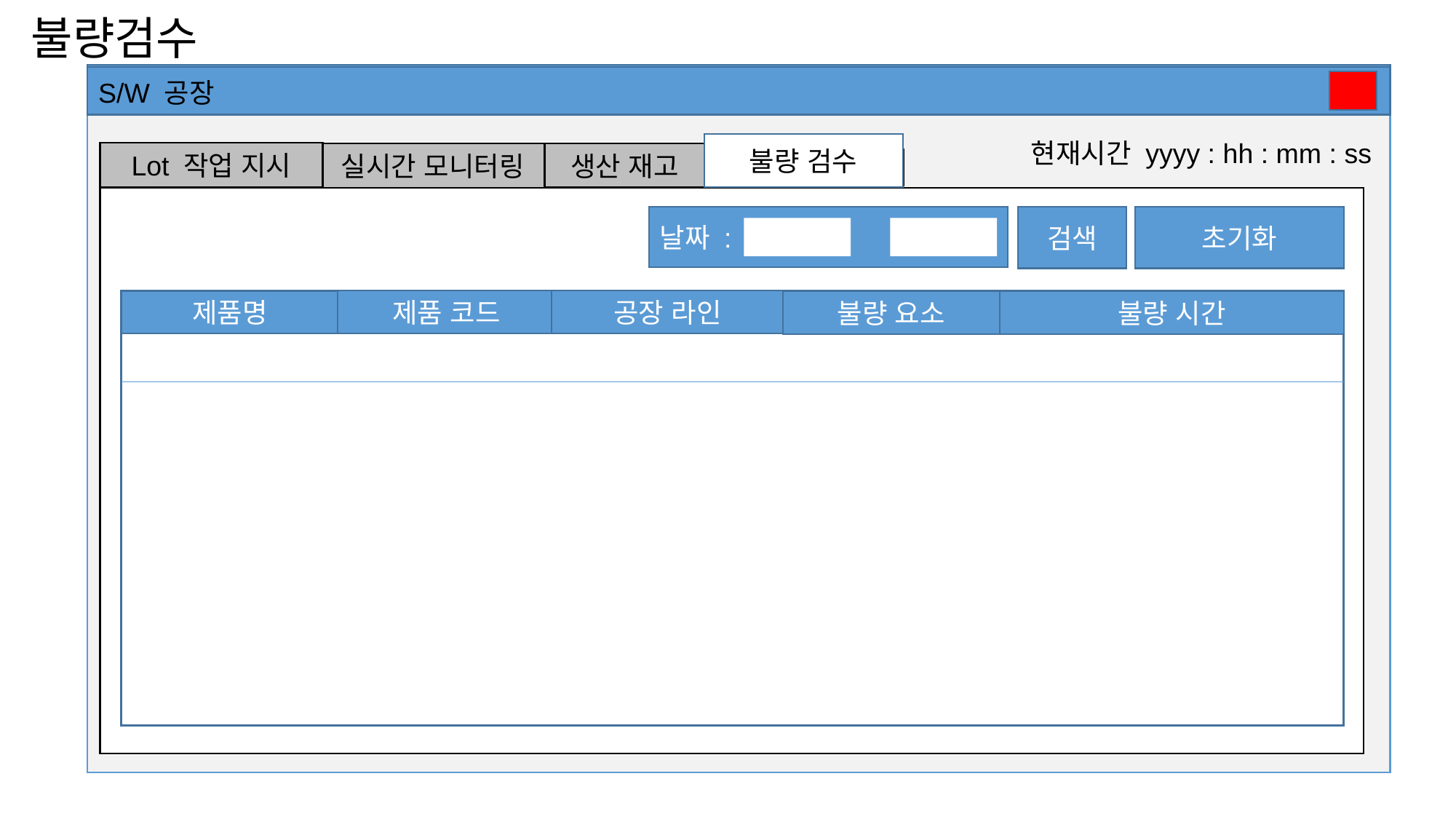

불량검수

S/W 공장
현재시간 yyyy : hh : mm : ss
불량 검수
Lot 작업 지시
실시간 모니터링
생산 재고
실시간 모니터링
생산 재고
Lot 작업 지시

날짜 :             ~
검색
초기화

제품 코드
공장 라인
제품명

불량 요소
불량 시간